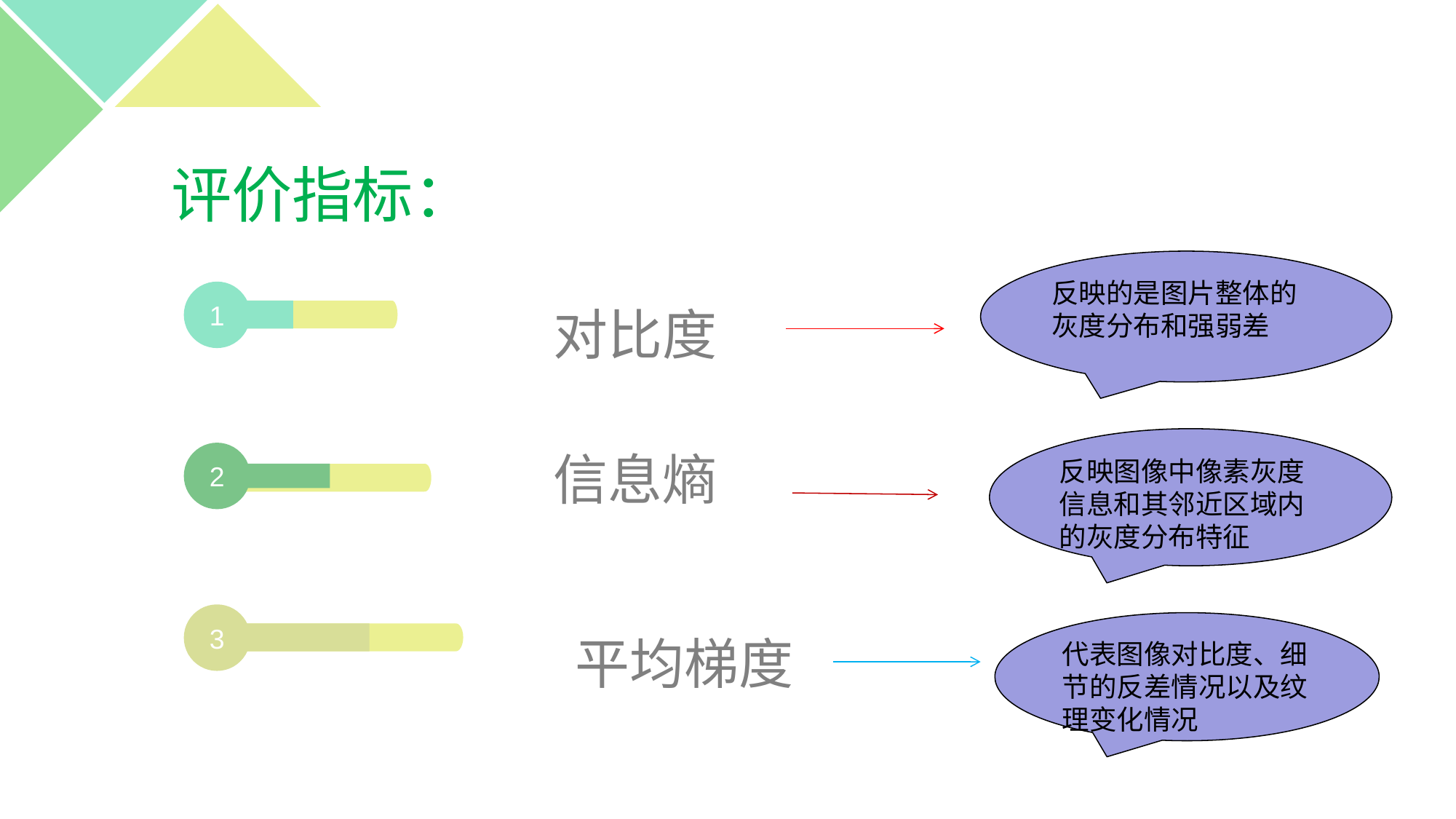

评价指标：

反映的是图片整体的灰度分布和强弱差

1
对比度

信息熵
反映图像中像素灰度信息和其邻近区域内的灰度分布特征

2

3
代表图像对比度、细节的反差情况以及纹理变化情况
平均梯度